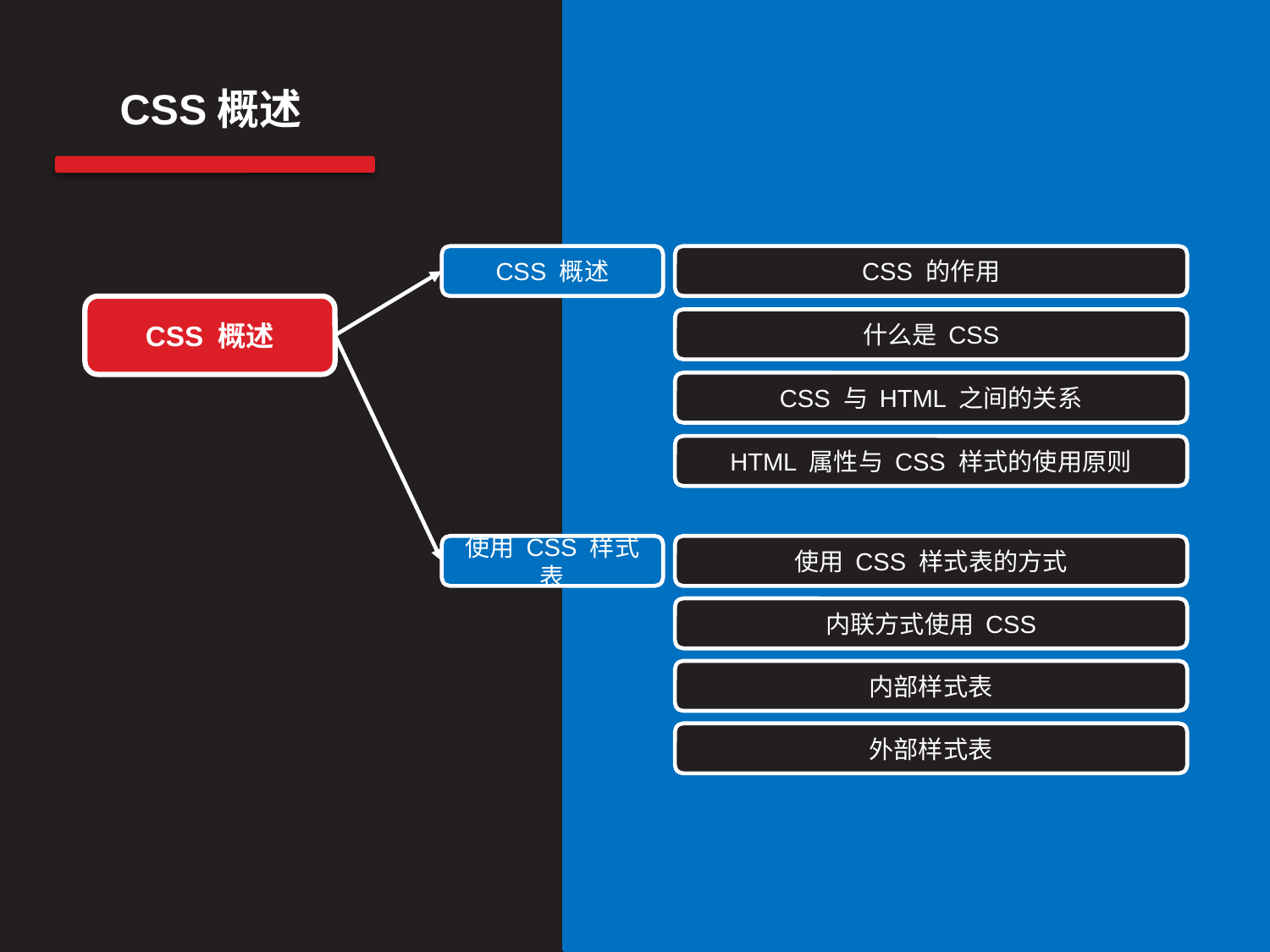

CSS概述

CSS 概述
CSS 的作用
CSS 概述
什么是 CSS
CSS 与 HTML 之间的关系
HTML 属性与 CSS 样式的使用原则
使用 CSS 样式表
使用 CSS 样式表的方式
内联方式使用 CSS
内部样式表
外部样式表